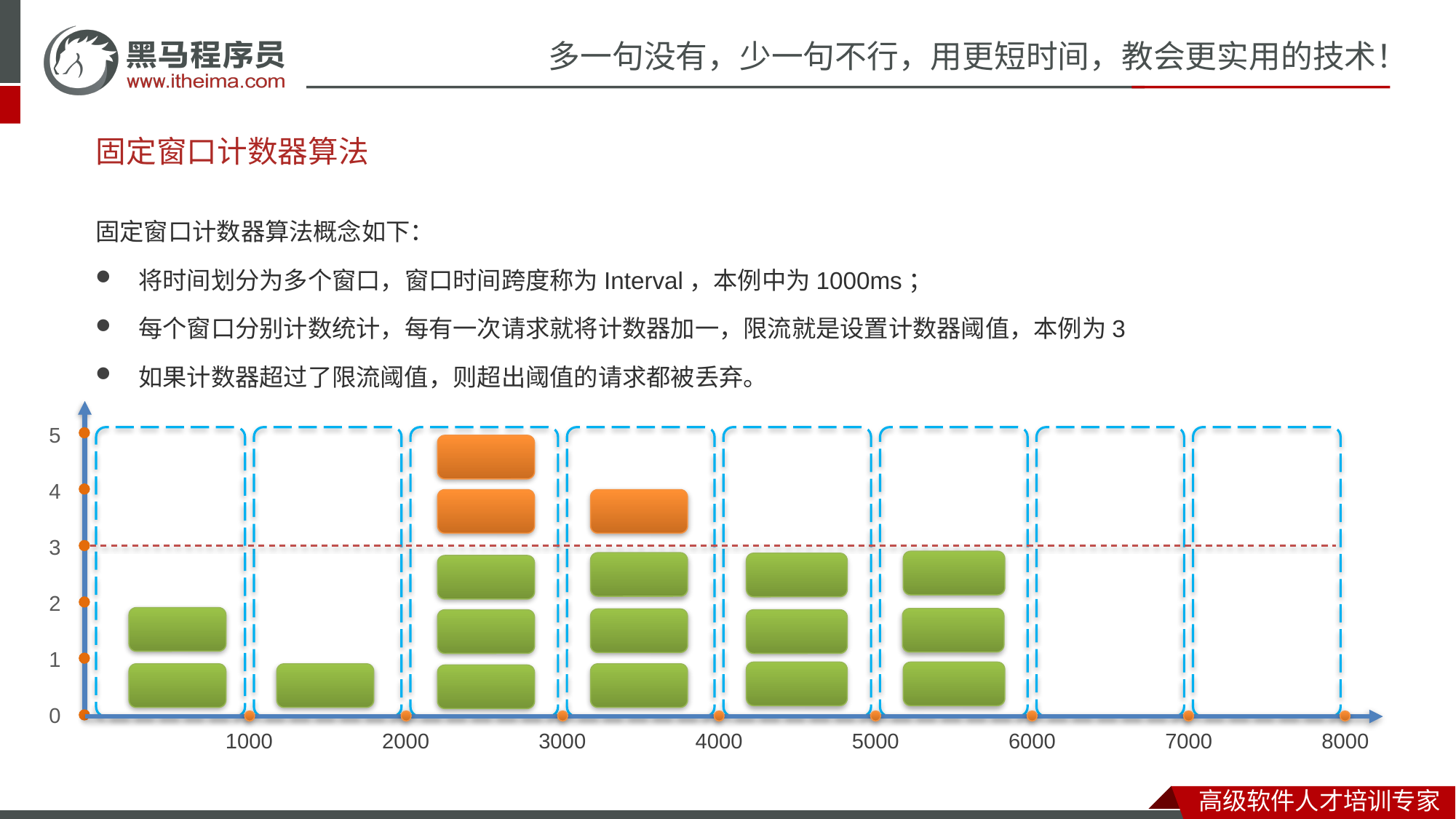

# 固定窗口计数器算法
固定窗口计数器算法概念如下：
将时间划分为多个窗口，窗口时间跨度称为Interval，本例中为1000ms；
每个窗口分别计数统计，每有一次请求就将计数器加一，限流就是设置计数器阈值，本例为3
如果计数器超过了限流阈值，则超出阈值的请求都被丢弃。
5

4

3

2

1

0

1000
2000
3000
4000
5000
6000
7000
8000